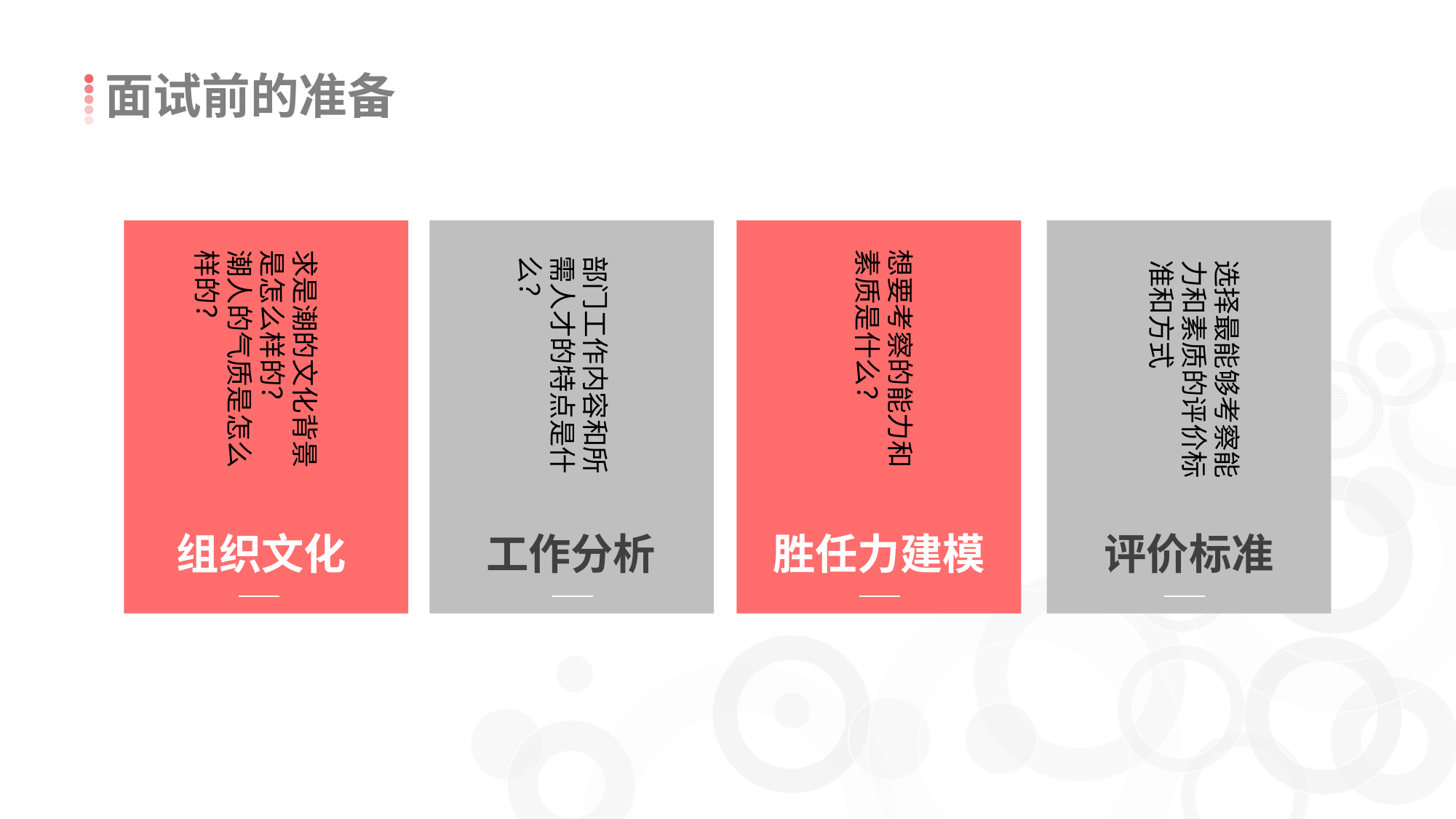

面试前的准备

想要考察的能力和素质是什么？
求是潮的文化背景是怎么样的？
潮人的气质是怎么样的？
部门工作内容和所需人才的特点是什么？
选择最能够考察能力和素质的评价标准和方式
组织文化
工作分析
胜任力建模
评价标准